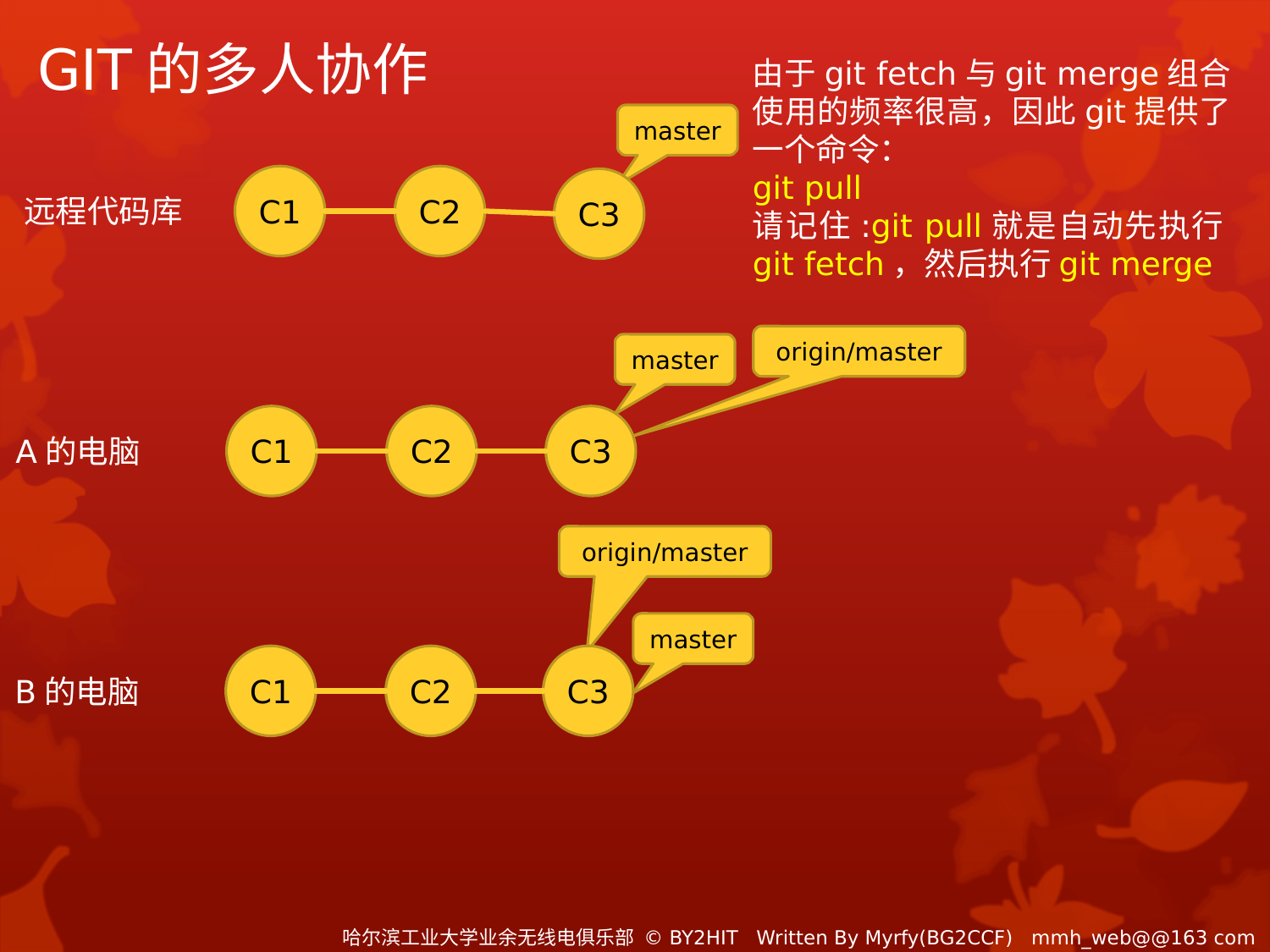

# GIT的多人协作
由于git fetch与git merge组合使用的频率很高，因此git提供了一个命令：
git pull
请记住:git pull就是自动先执行git fetch，然后执行git merge
master
C1
C2
C3
远程代码库
origin/master
master
C1
C2
C3
A的电脑
origin/master
master
C1
C2
C3
B的电脑